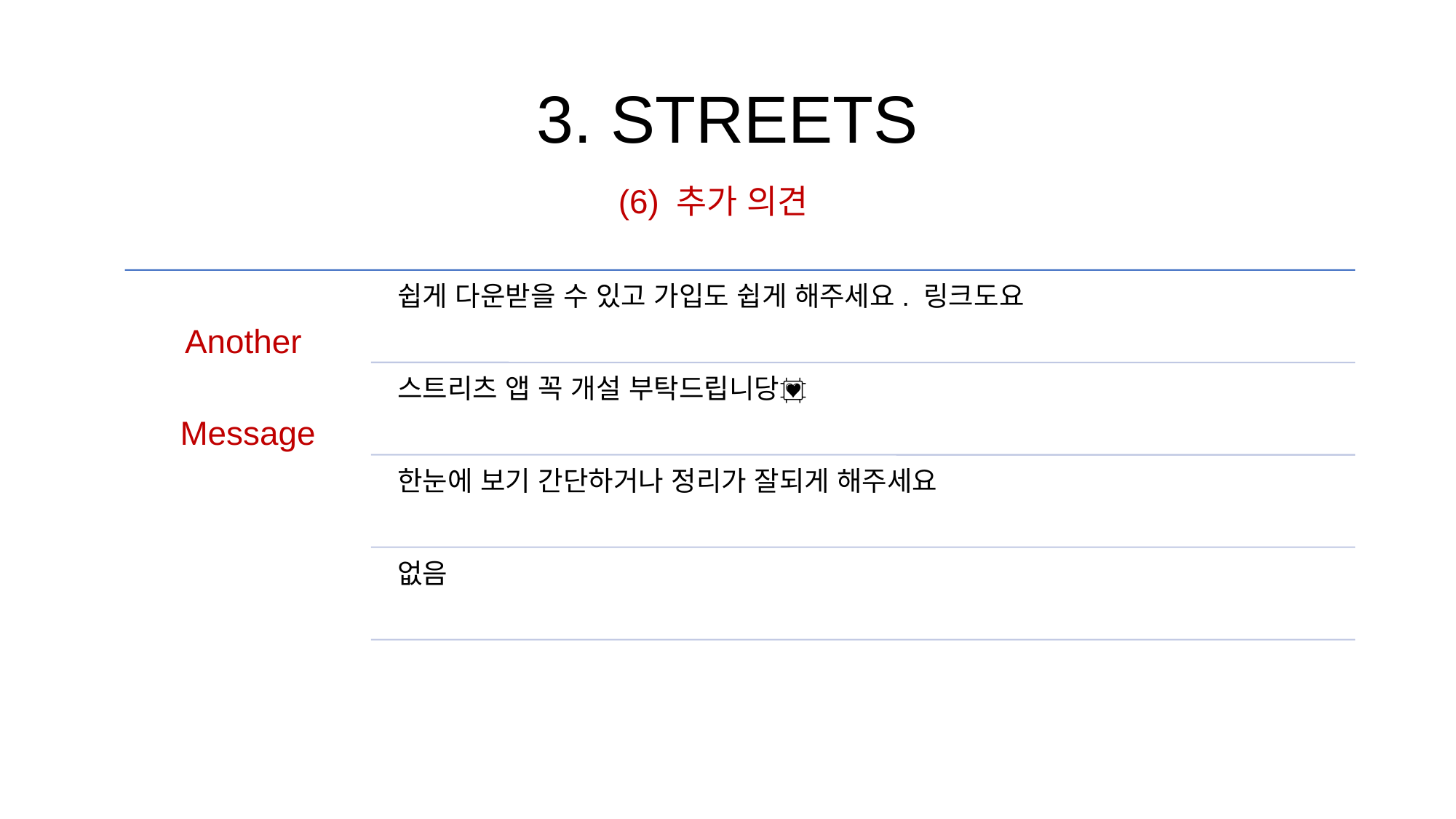

# 3. STREETS
(6) 추가 의견
Another
Message
쉽게 다운받을 수 있고 가입도 쉽게 해주세요. 링크도요
스트리츠 앱 꼭 개설 부탁드립니당💟
한눈에 보기 간단하거나 정리가 잘되게 해주세요
없음